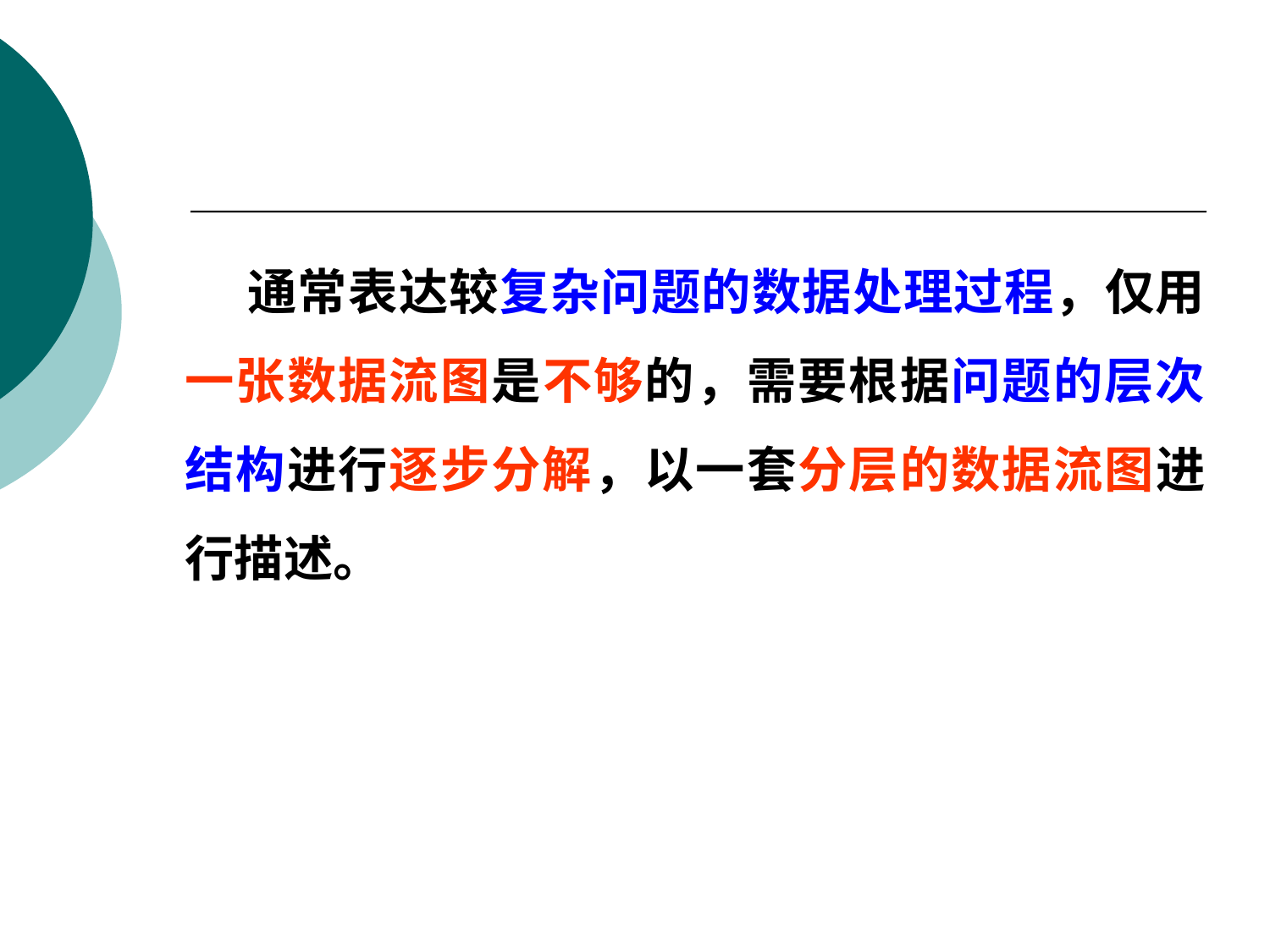

通常表达较复杂问题的数据处理过程，仅用一张数据流图是不够的，需要根据问题的层次结构进行逐步分解，以一套分层的数据流图进行描述。